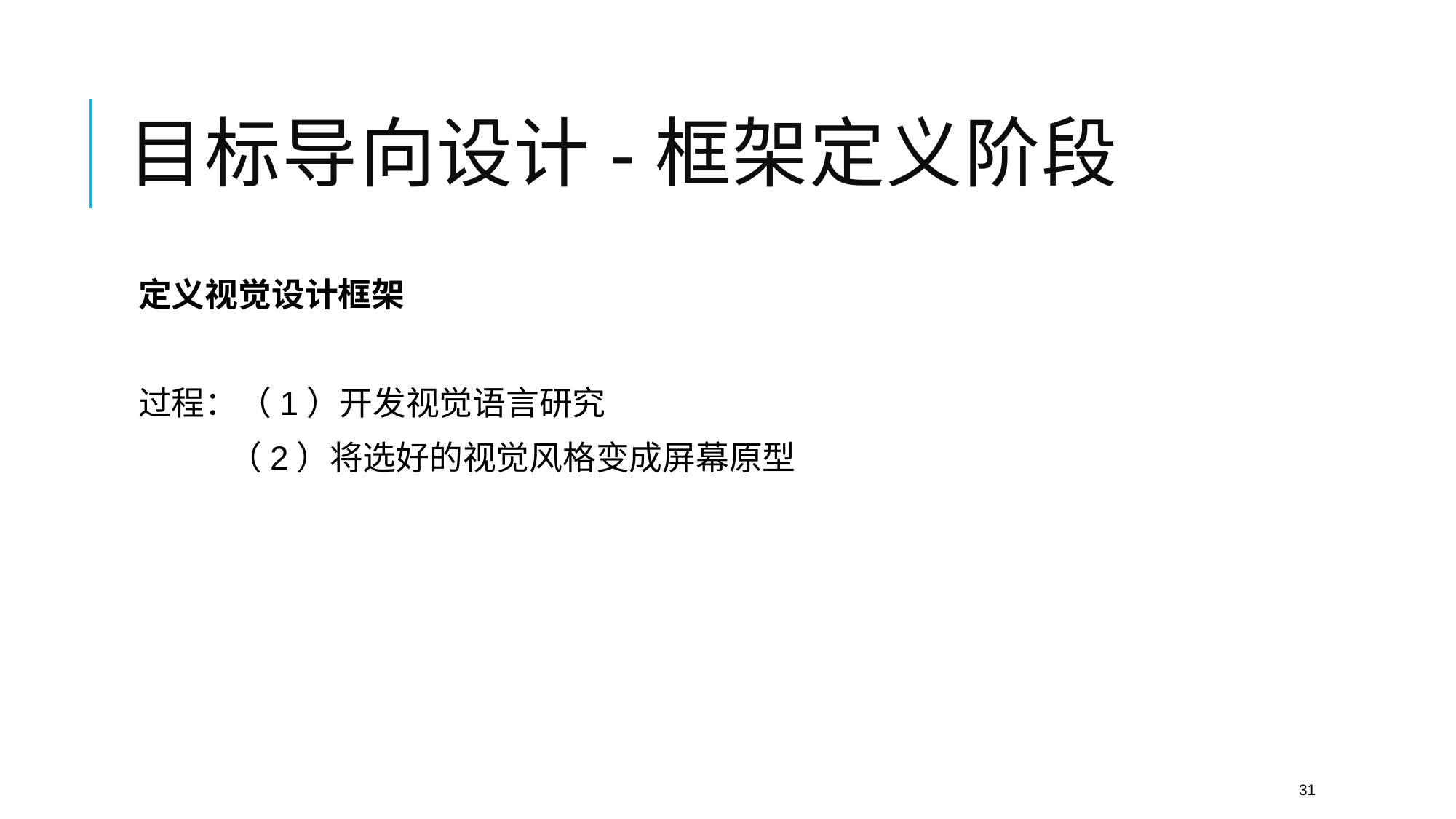

31
# 目标导向设计-框架定义阶段
定义视觉设计框架

过程：（1）开发视觉语言研究
           （2）将选好的视觉风格变成屏幕原型